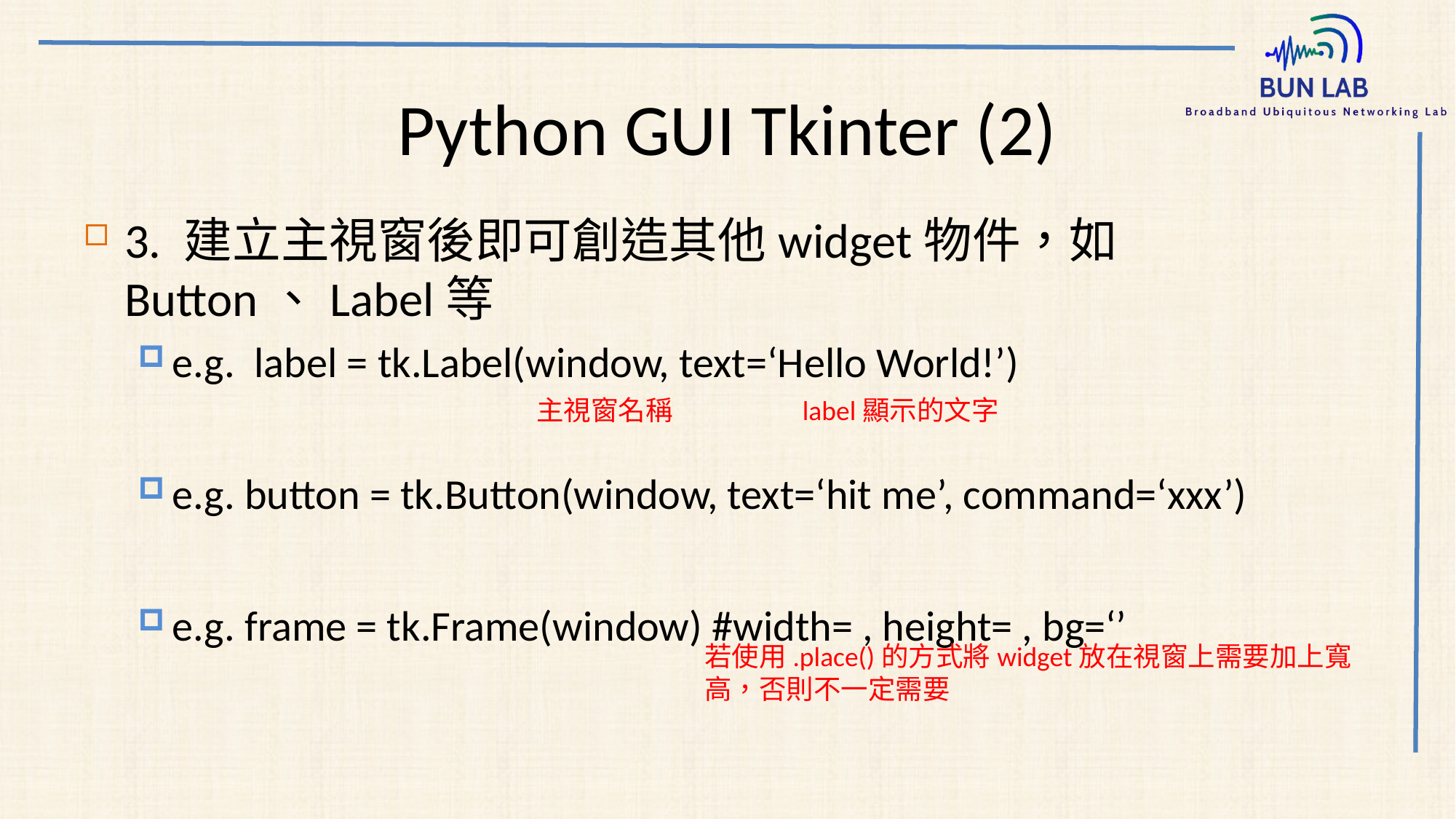

# Python GUI Tkinter (2)
3. 建立主視窗後即可創造其他widget物件，如Button、Label等
e.g.  label = tk.Label(window, text=‘Hello World!’)

e.g. button = tk.Button(window, text=‘hit me’, command=‘xxx’)

e.g. frame = tk.Frame(window) #width= , height= , bg=‘’
主視窗名稱
label顯示的文字
若使用.place()的方式將widget放在視窗上需要加上寬高，否則不一定需要